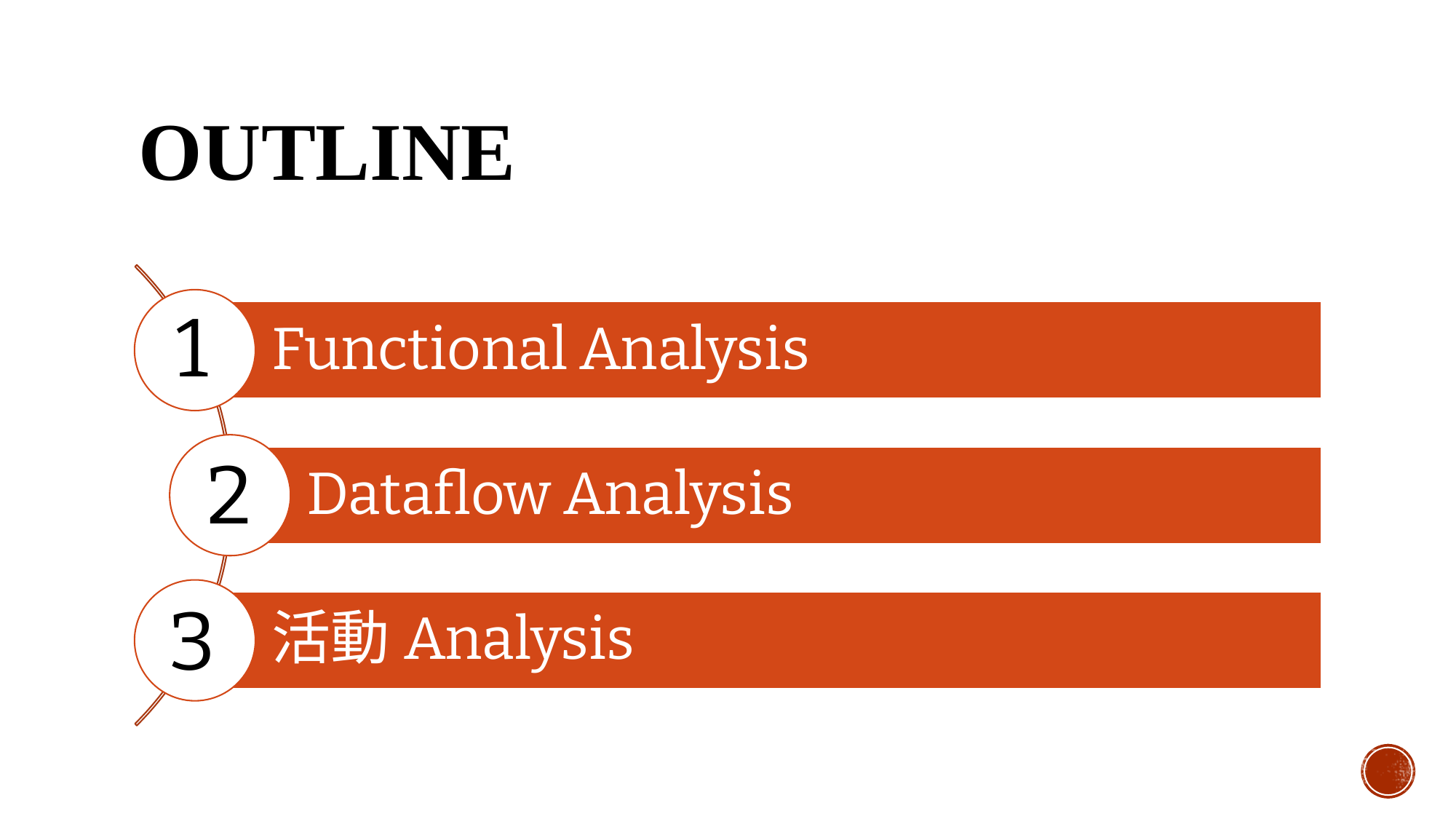

# OUTLINE
Functional Analysis
Dataflow Analysis
活動Analysis
1
2
3